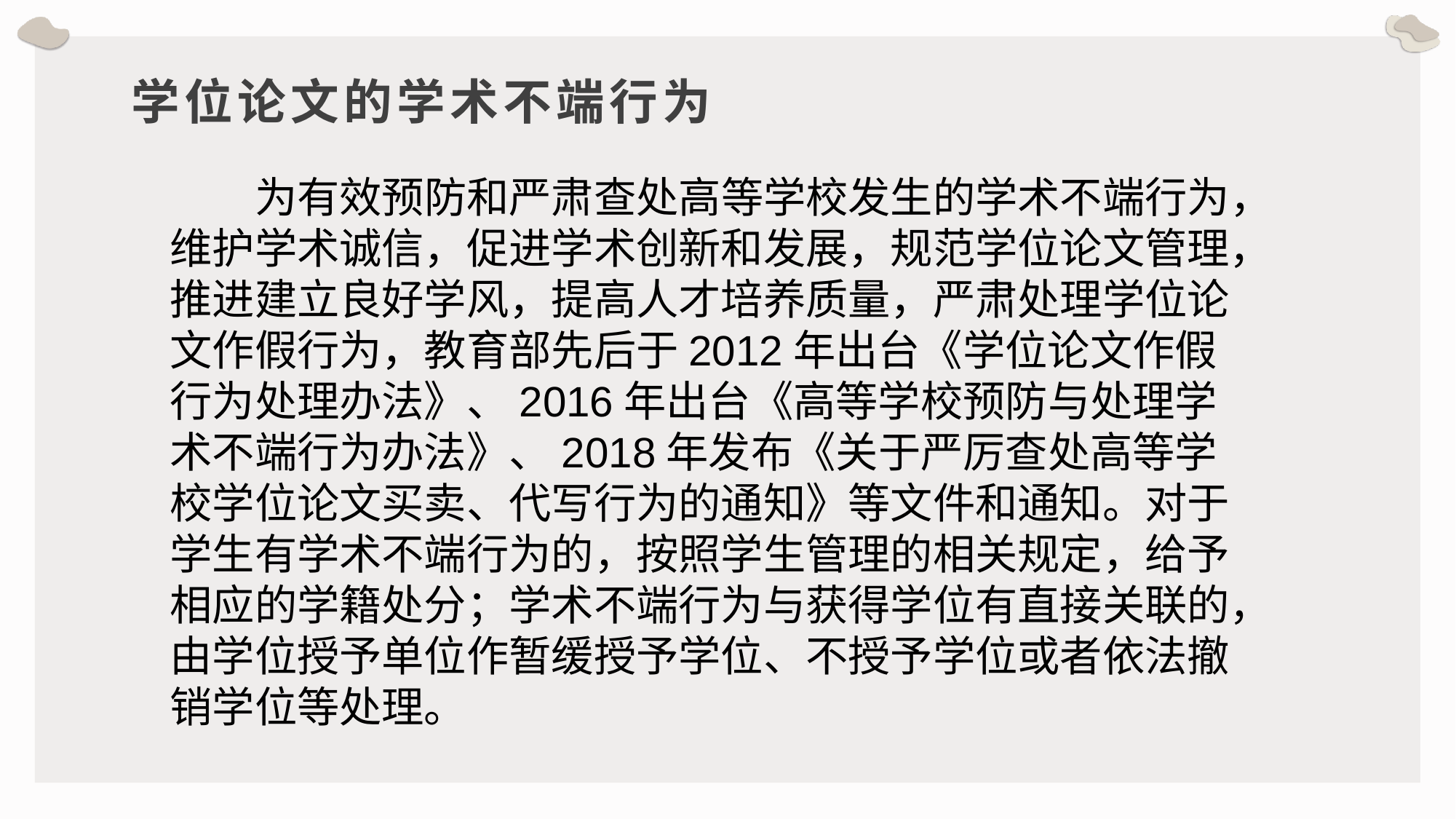

学位论文的学术不端行为
为有效预防和严肃查处高等学校发生的学术不端行为，维护学术诚信，促进学术创新和发展，规范学位论文管理，推进建立良好学风，提高人才培养质量，严肃处理学位论文作假行为，教育部先后于2012年出台《学位论文作假行为处理办法》、2016年出台《高等学校预防与处理学术不端行为办法》、2018年发布《关于严厉查处高等学校学位论文买卖、代写行为的通知》等文件和通知。对于学生有学术不端行为的，按照学生管理的相关规定，给予相应的学籍处分；学术不端行为与获得学位有直接关联的，由学位授予单位作暂缓授予学位、不授予学位或者依法撤销学位等处理。